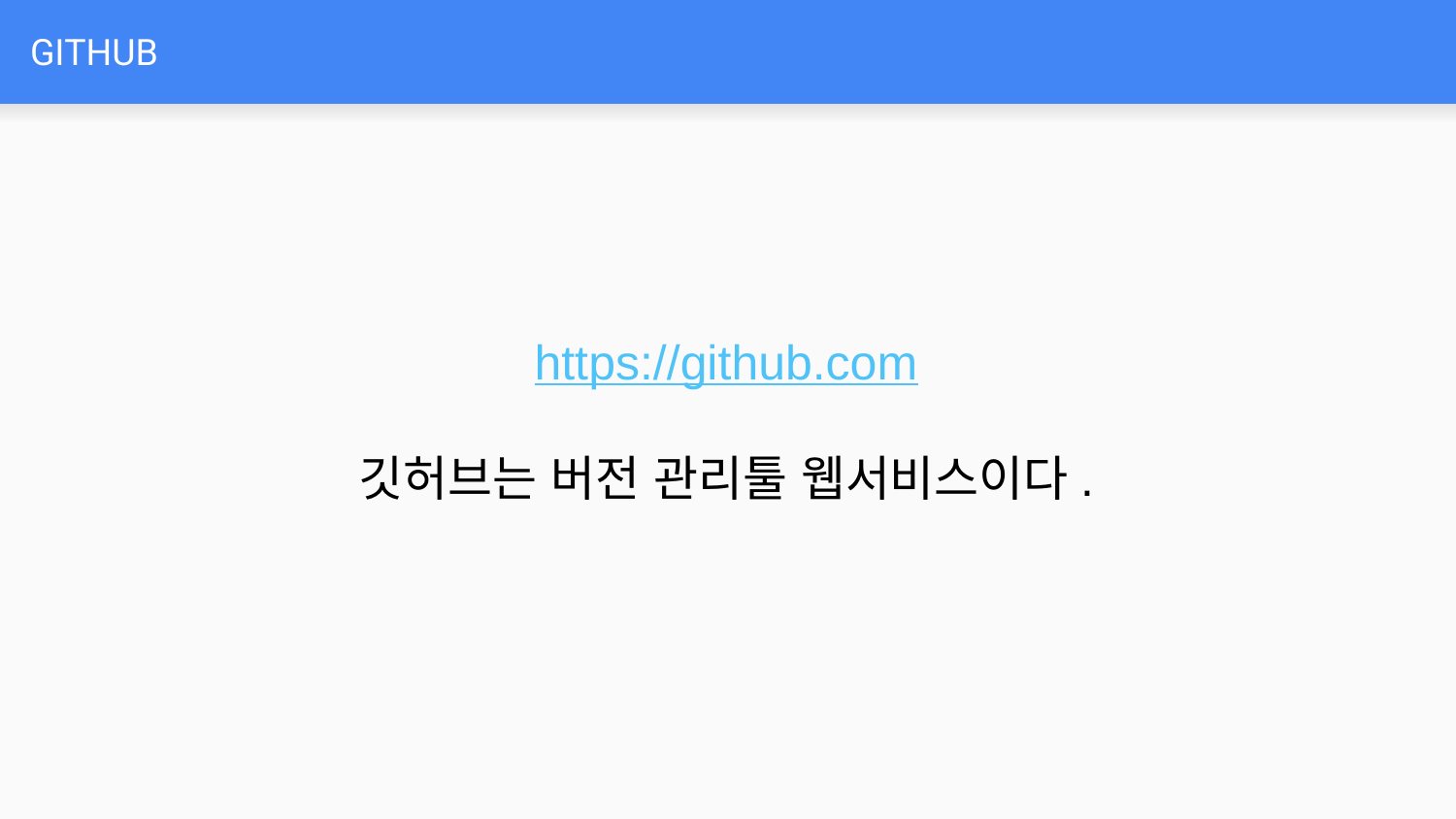

# GITHUB

https://github.com

깃허브는 버전 관리툴 웹서비스이다.